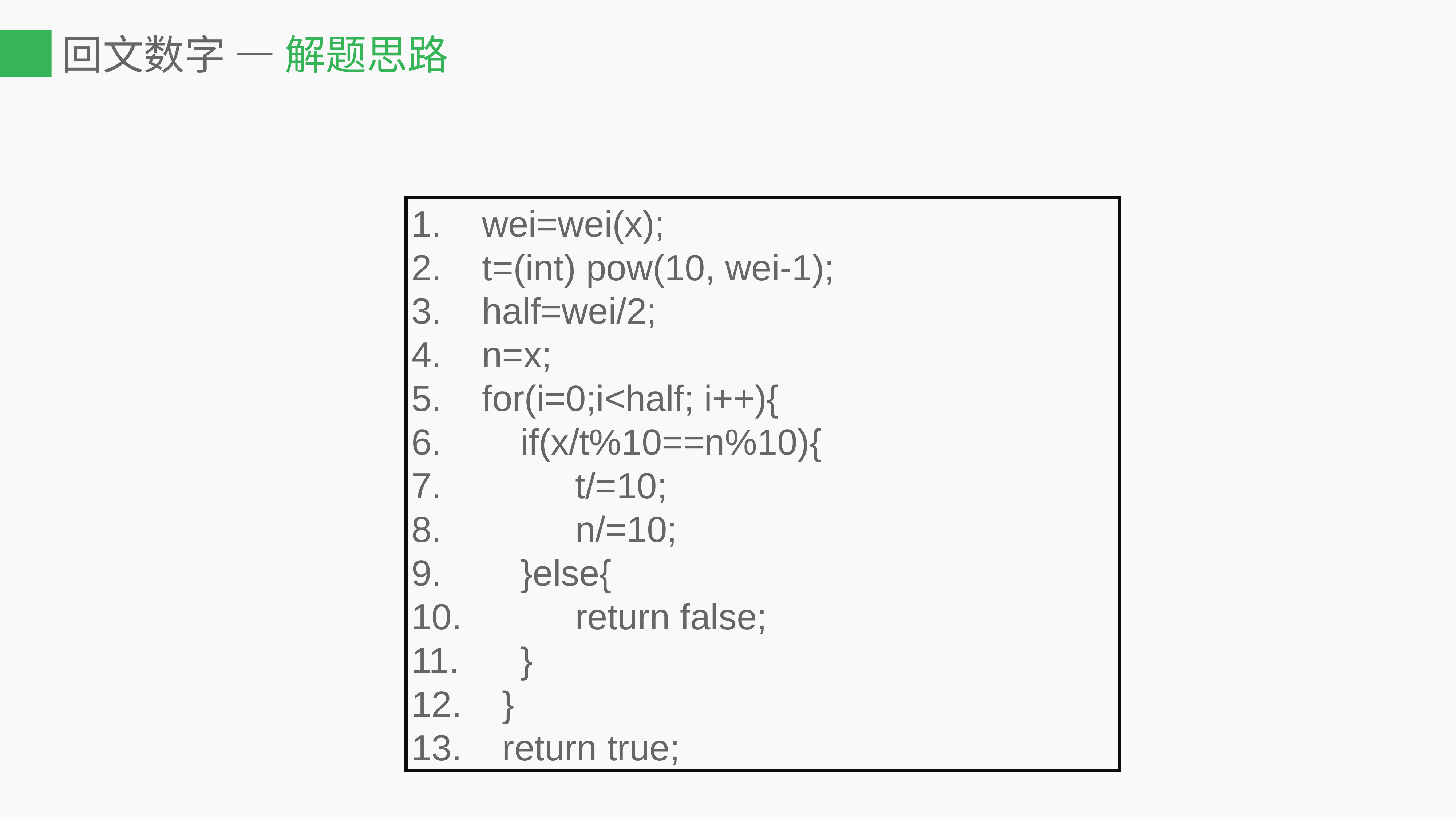

# 回文数字 — 解题思路

1.    wei=wei(x);
2.    t=(int) pow(10, wei-1);
3.    half=wei/2;
4.    n=x;
5.    for(i=0;i<half; i++){
6.   	if(x/t%10==n%10){
7.    		t/=10;
8.    		n/=10;
9.    	}else{
10.    		return false;
11.    	}
12.    }
13.    return true;